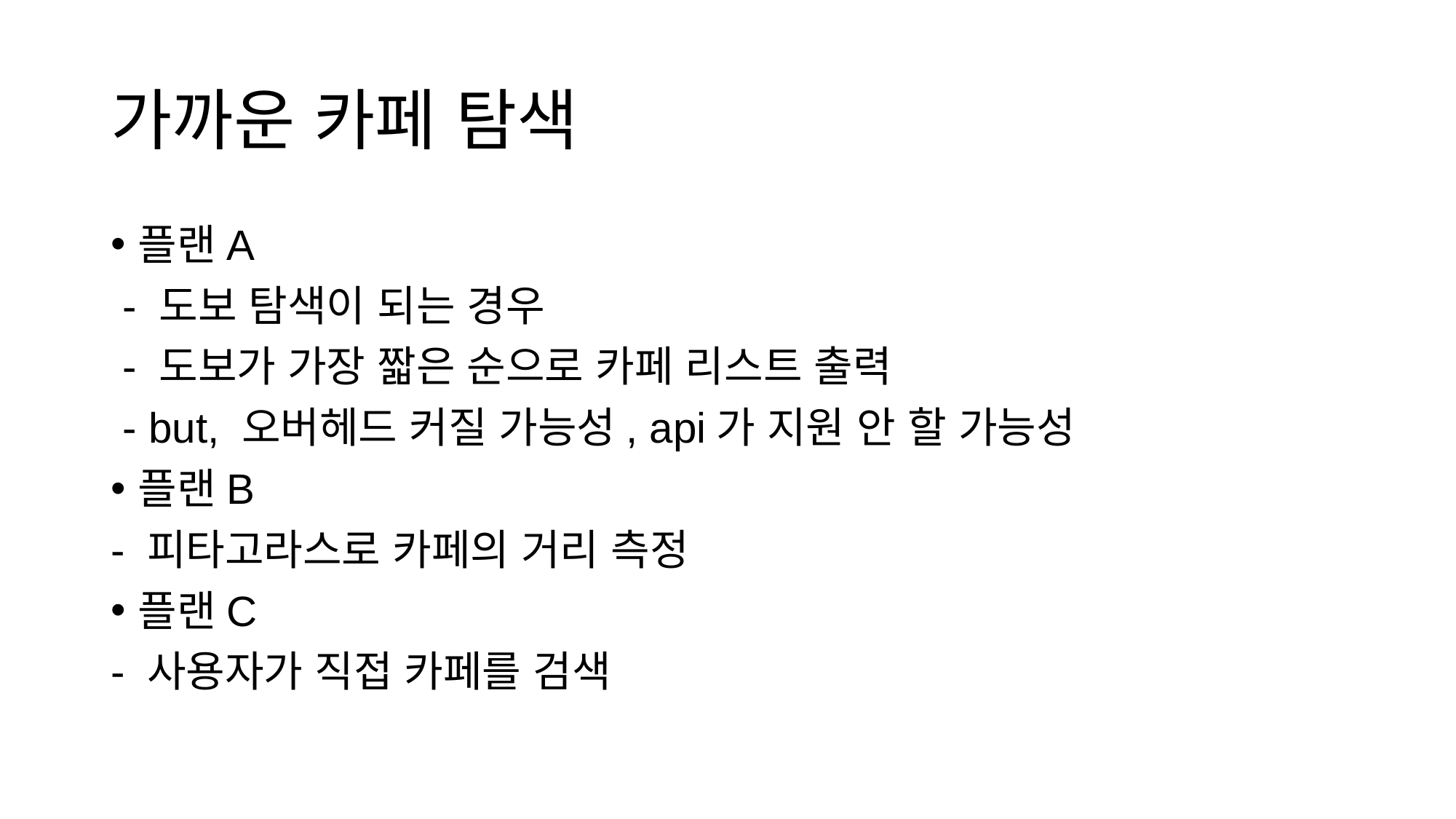

# 가까운 카페 탐색
플랜A
 - 도보 탐색이 되는 경우
 - 도보가 가장 짧은 순으로 카페 리스트 출력
 - but, 오버헤드 커질 가능성, api가 지원 안 할 가능성
플랜B
- 피타고라스로 카페의 거리 측정
플랜C
- 사용자가 직접 카페를 검색